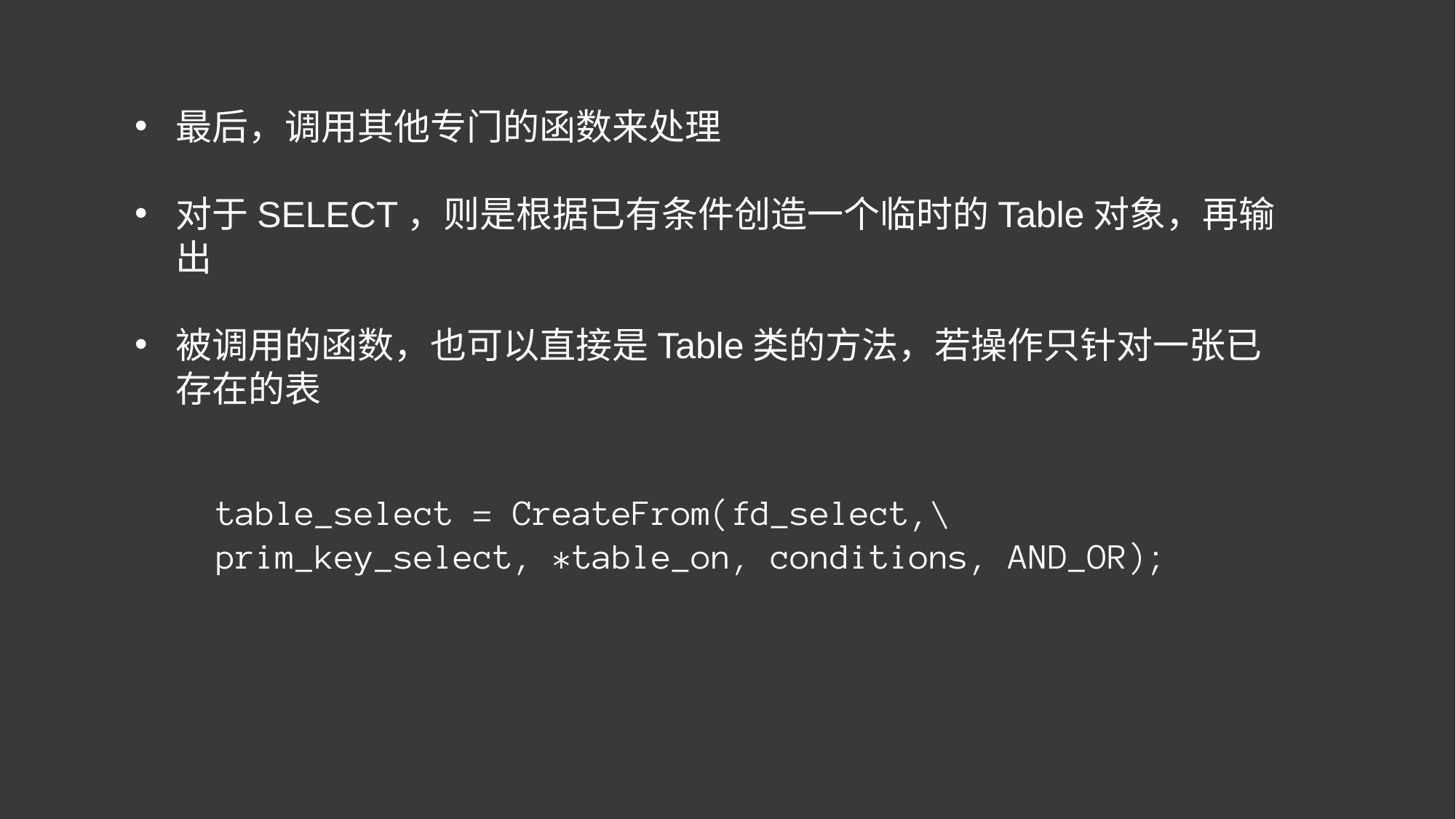

最后，调用其他专门的函数来处理

对于SELECT，则是根据已有条件创造一个临时的Table对象，再输出

被调用的函数，也可以直接是Table类的方法，若操作只针对一张已存在的表
table_select = CreateFrom(fd_select,\ prim_key_select, *table_on, conditions, AND_OR);